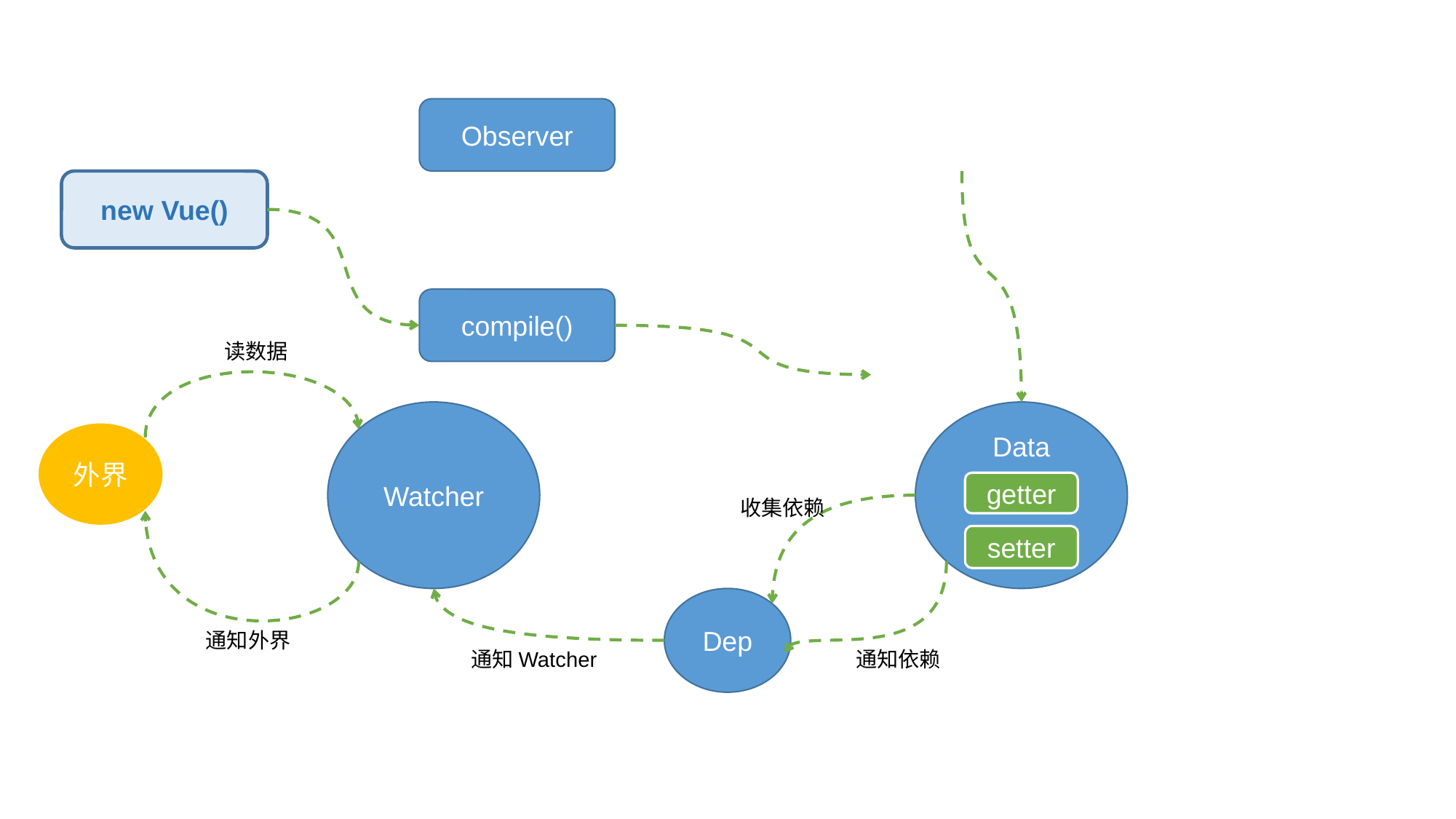

Observer
new Vue()
compile()
读数据
Watcher
Data

外界
getter
收集依赖
setter
Dep
通知外界
通知Watcher
通知依赖